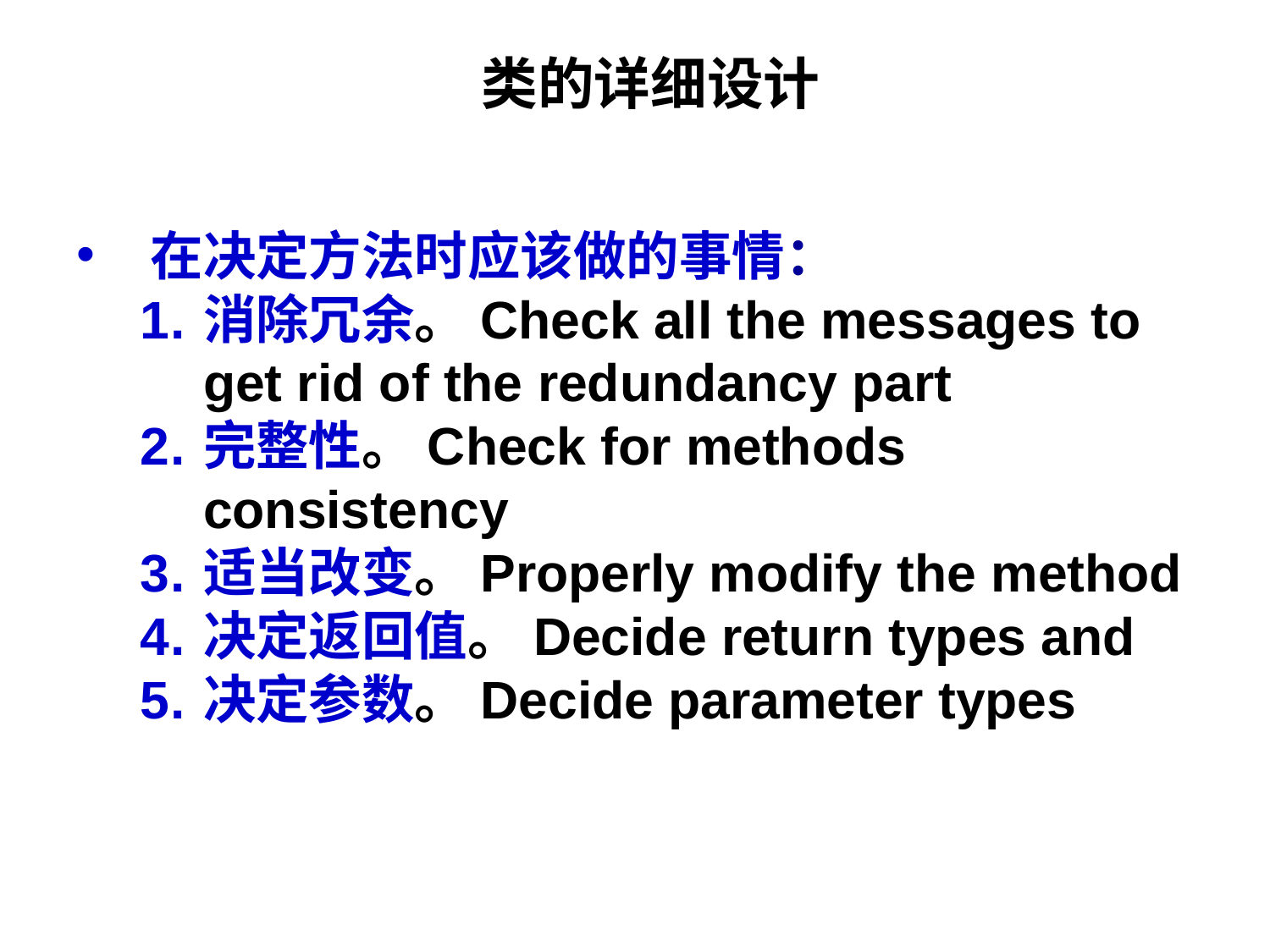

# 类的详细设计
在决定方法时应该做的事情：
消除冗余。Check all the messages to get rid of the redundancy part
完整性。Check for methods consistency
适当改变。Properly modify the method
决定返回值。Decide return types and
决定参数。Decide parameter types